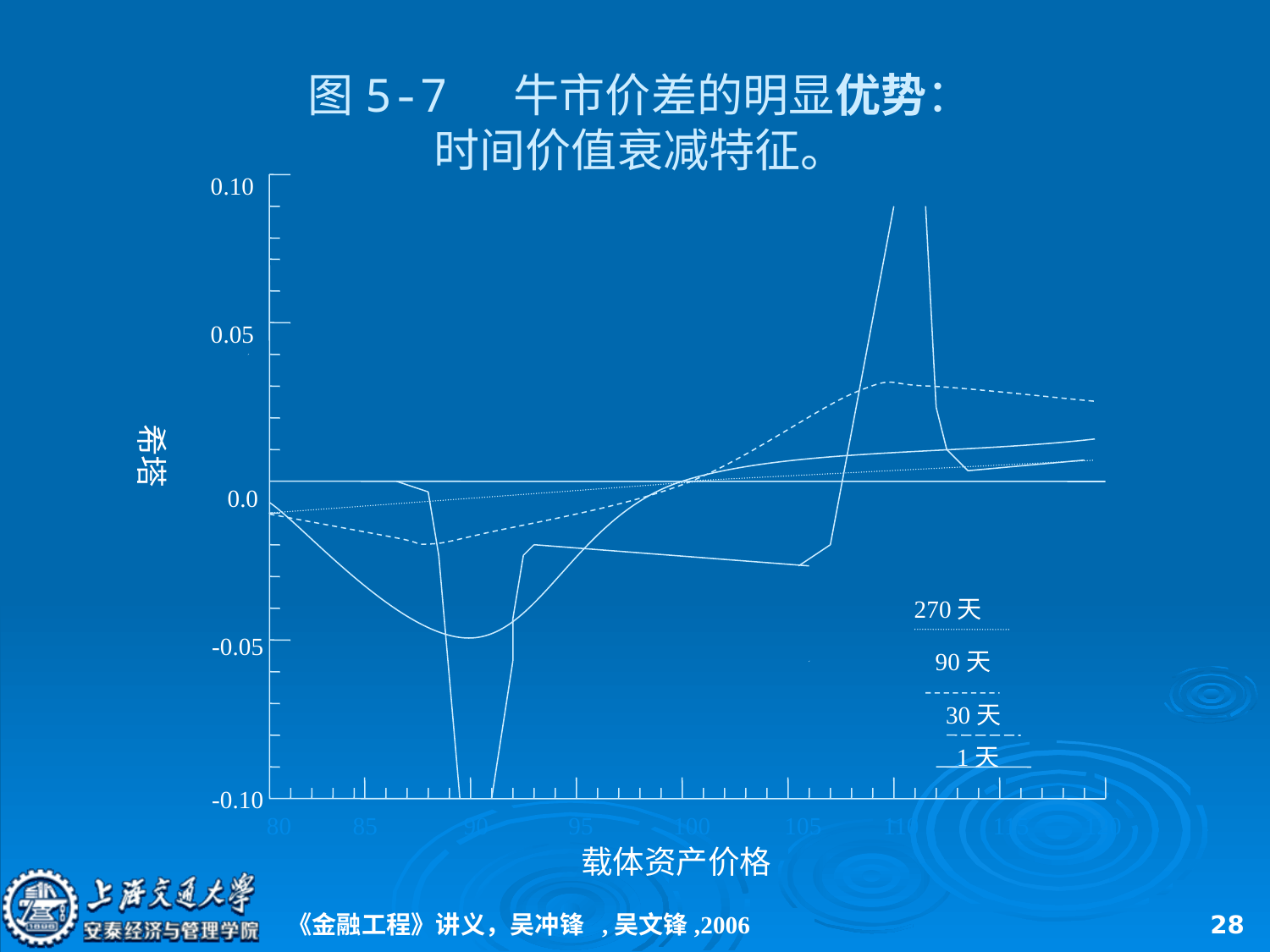

# 图5-7  牛市价差的明显优势： 时间价值衰减特征。
0.10

0.05

希塔

0.0

270天

-0.05

90天

30天

1天

-0.10

80          85              90             95             100            105          110            115         120
载体资产价格